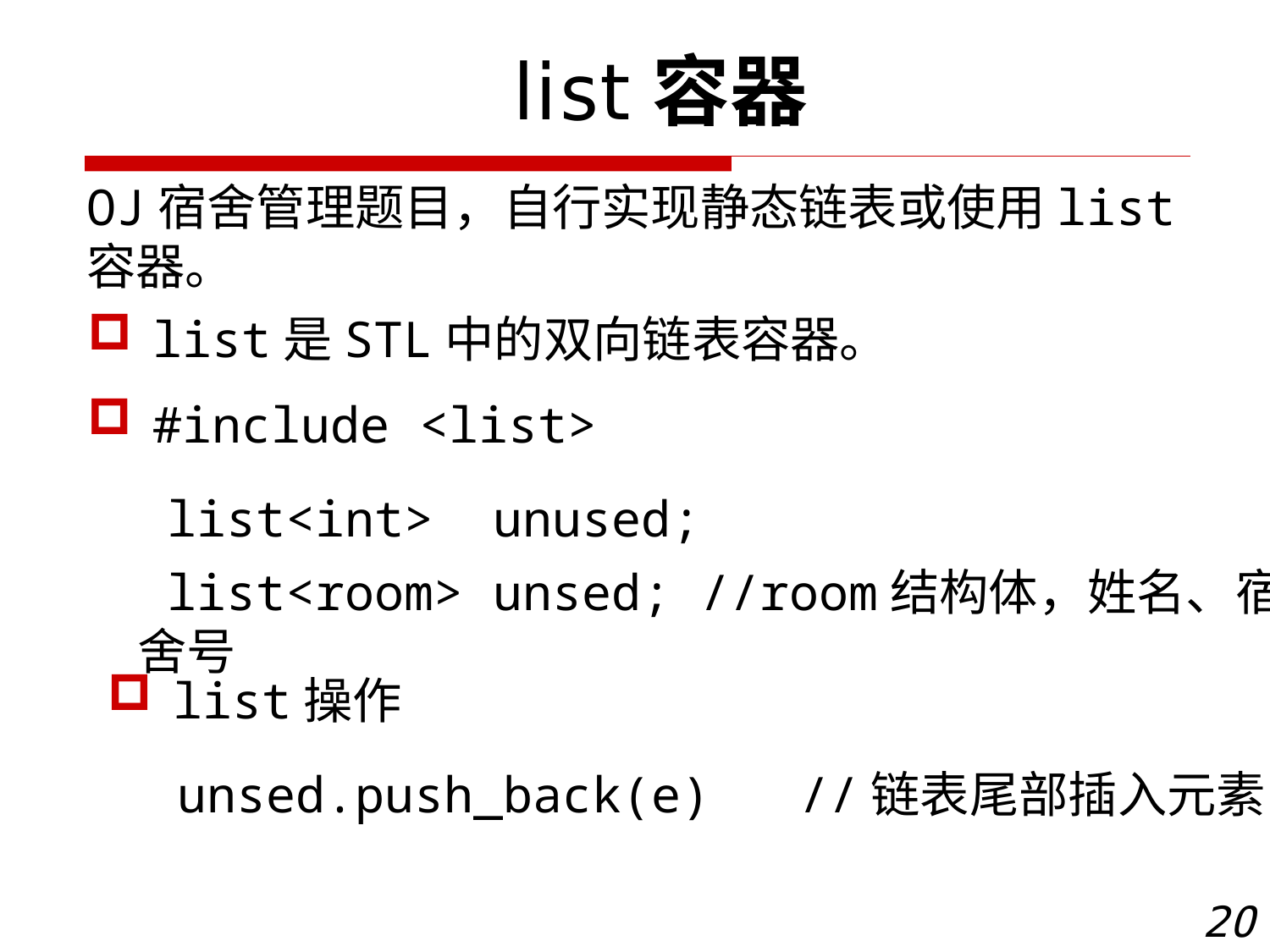

list容器
OJ宿舍管理题目，自行实现静态链表或使用list容器。
list是STL中的双向链表容器。
#include <list>
 list<int>  unused;
 list<room> unsed; //room结构体，姓名、宿舍号
list操作
unsed.push_back(e)   //链表尾部插入元素e
20